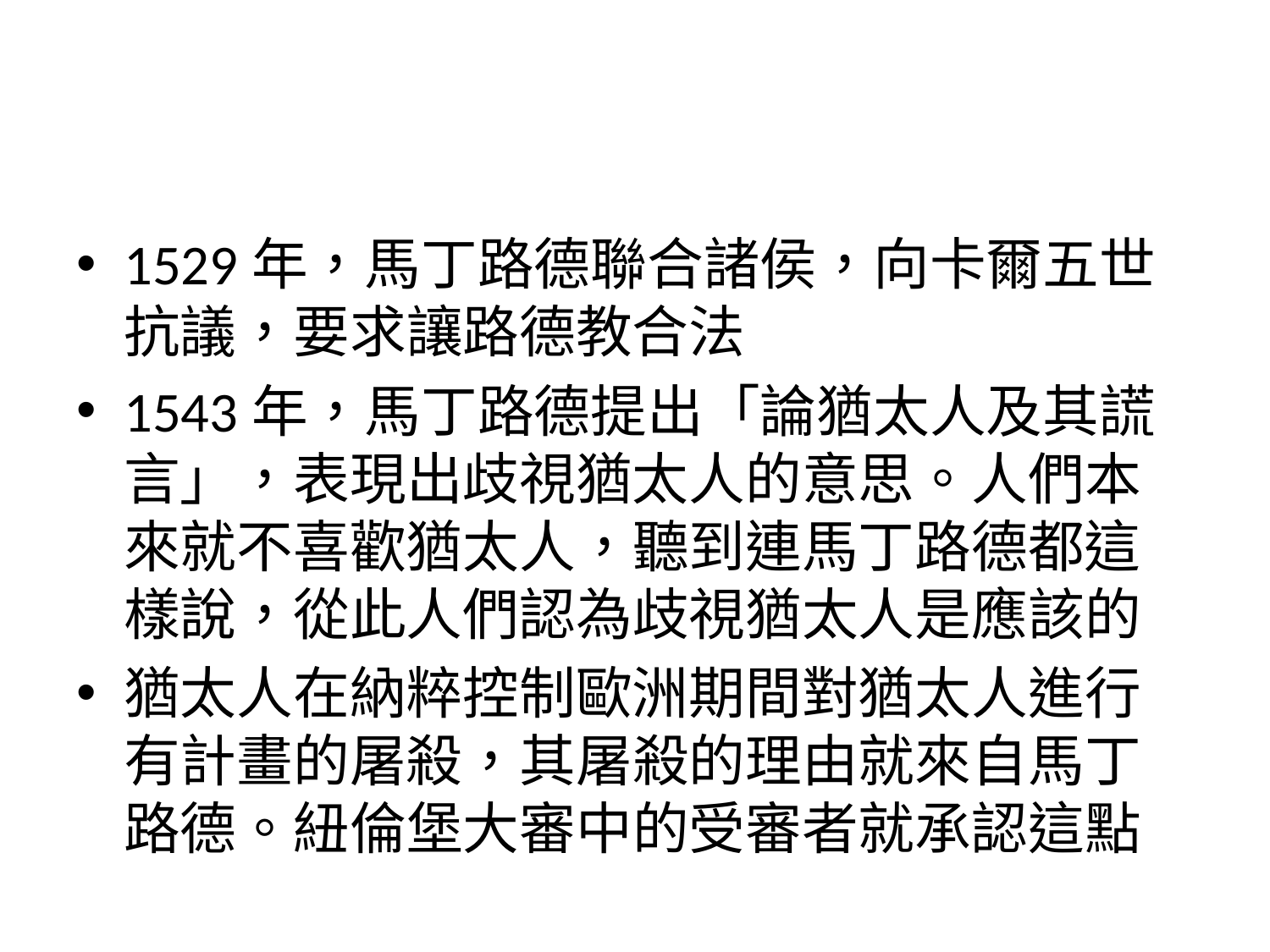

#
1529年，馬丁路德聯合諸侯，向卡爾五世抗議，要求讓路德教合法
1543年，馬丁路德提出「論猶太人及其謊言」，表現出歧視猶太人的意思。人們本來就不喜歡猶太人，聽到連馬丁路德都這樣說，從此人們認為歧視猶太人是應該的
猶太人在納粹控制歐洲期間對猶太人進行有計畫的屠殺，其屠殺的理由就來自馬丁路德。紐倫堡大審中的受審者就承認這點